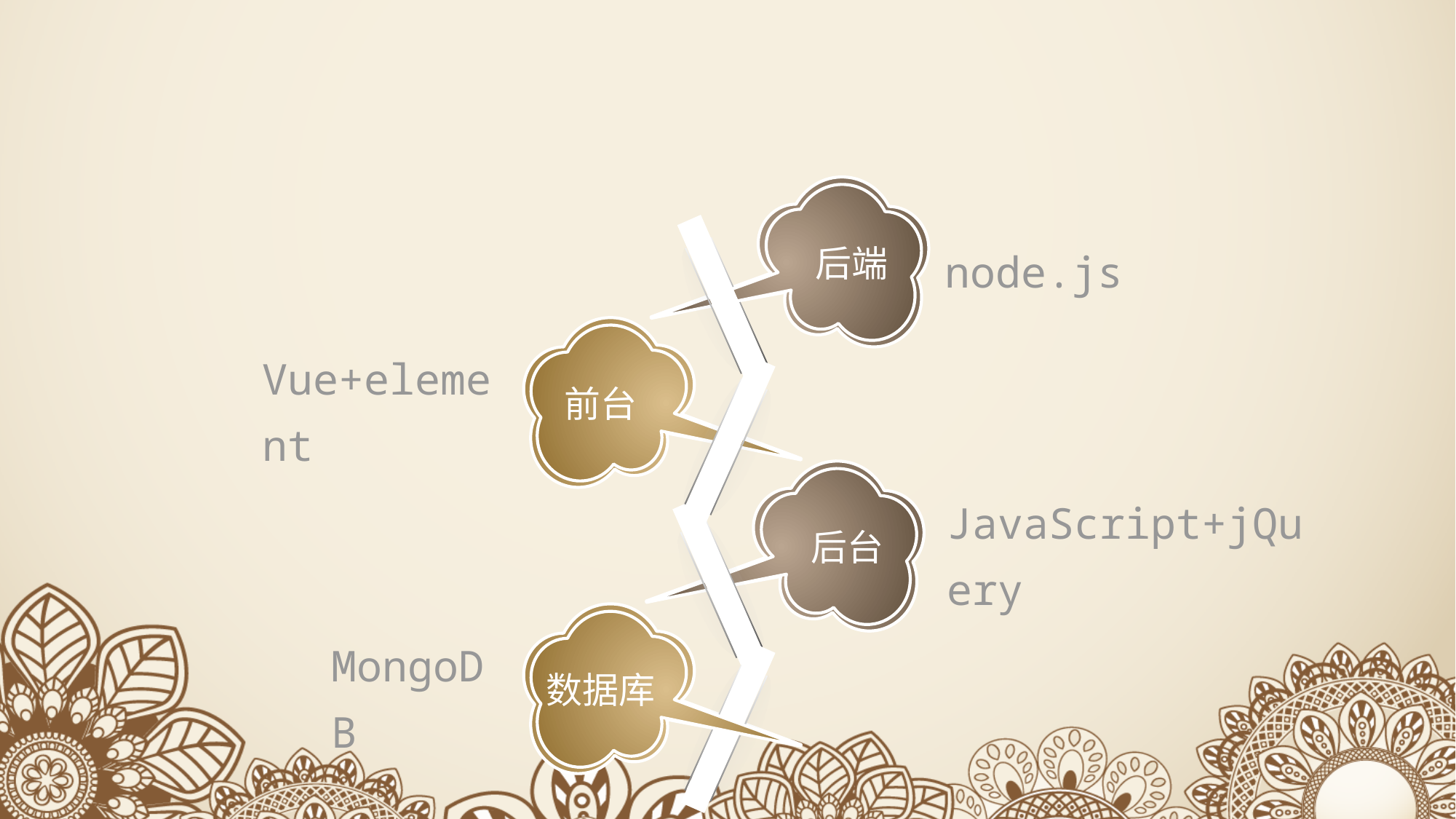

后端

node.js

前台

Vue+element

后台

JavaScript+jQuery

数据库

MongoDB